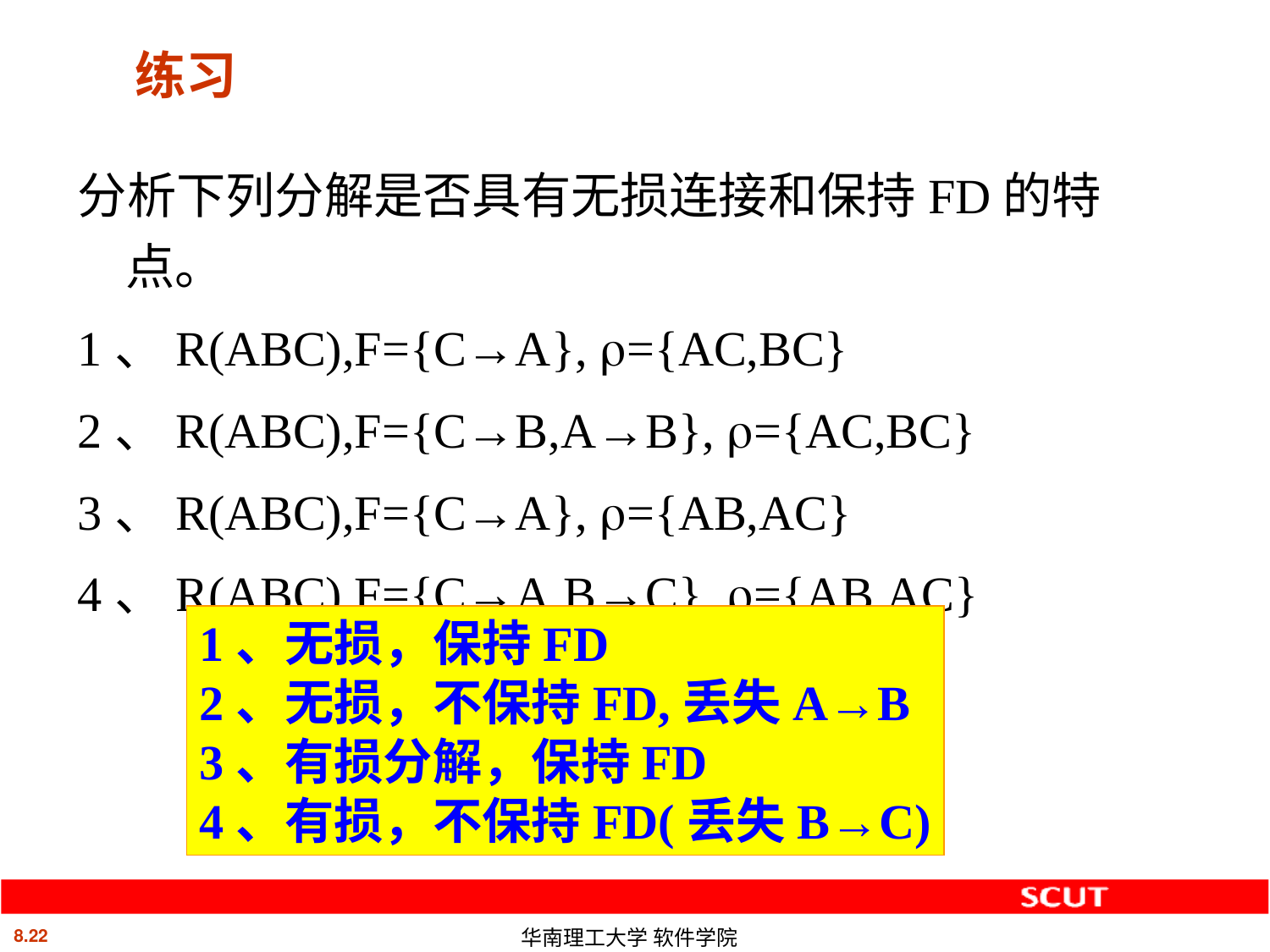

# 练习
分析下列分解是否具有无损连接和保持FD的特点。
1、R(ABC),F={C→A}, ρ={AC,BC}
2、R(ABC),F={C→B,A→B}, ρ={AC,BC}
3、R(ABC),F={C→A}, ρ={AB,AC}
4、R(ABC),F={C→A,B→C}, ρ={AB,AC}
1、无损，保持FD
2、无损，不保持FD,丢失A→B
3、有损分解，保持FD
4、有损，不保持FD(丢失B→C)